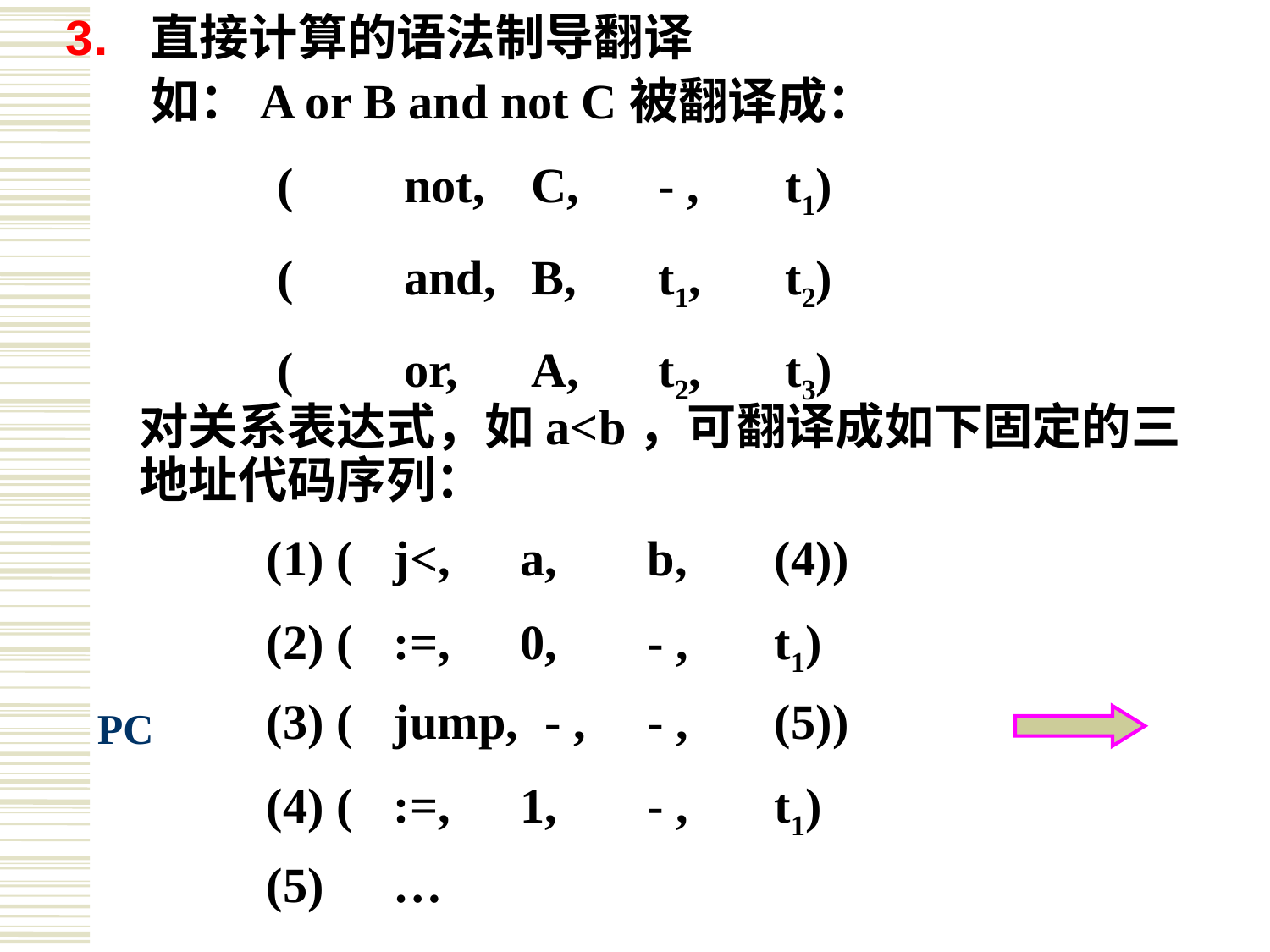

直接计算的语法制导翻译
如：A or B and not C被翻译成：
	(	not,	C,	- ,	t1)
	(	and,	B,	t1,	t2)
	(	or,	A,	t2,	t3)
对关系表达式，如a<b，可翻译成如下固定的三地址代码序列：
	(1) (	j<,	a,	b,	(4))
	(2) (	:=,	0,	- ,	t1)
	(3) (	jump,	  - ,	- ,	(5))
	(4) (	:=,	1,	- ,	t1)
	(5) 	…
PC